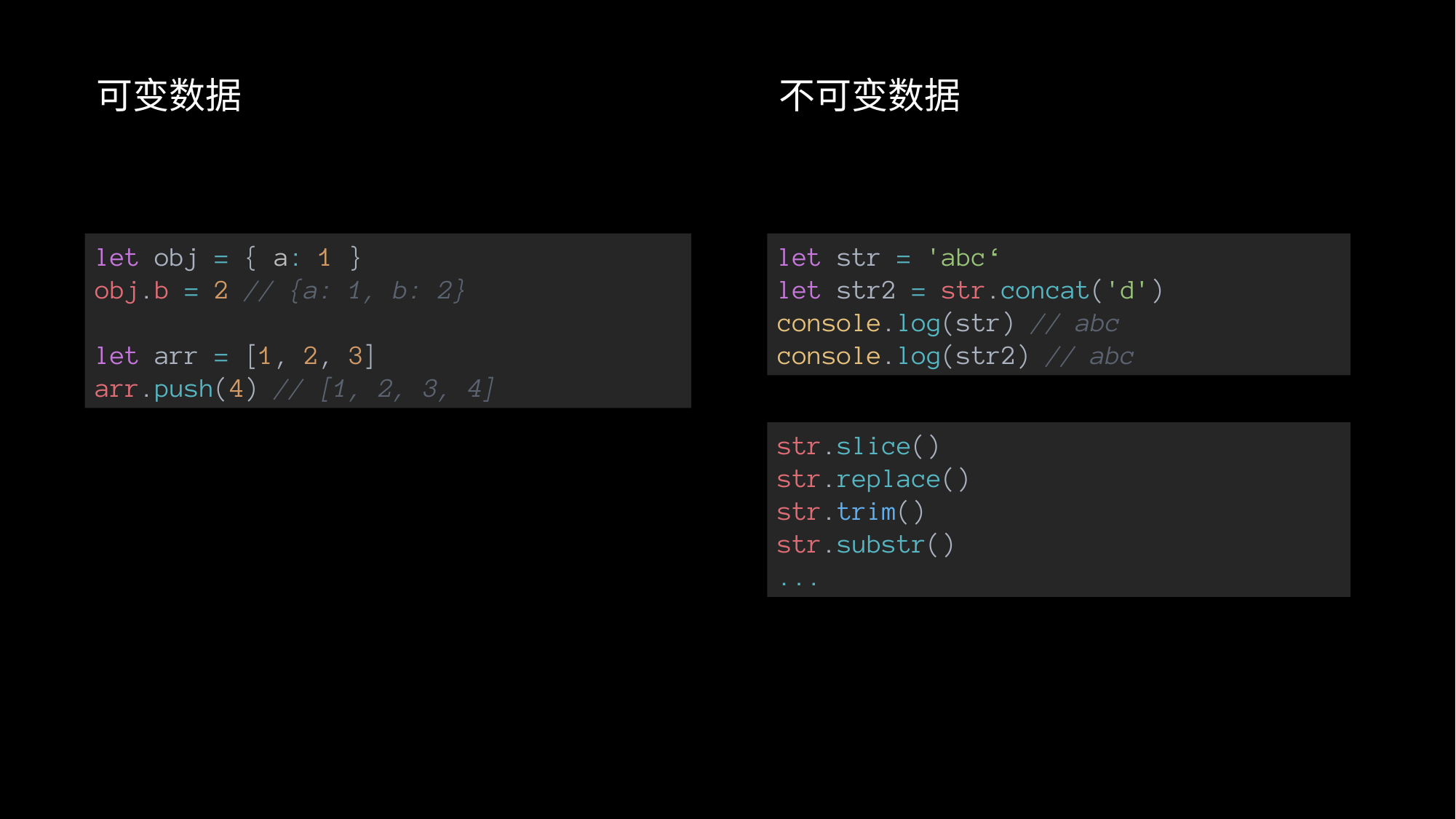

可变数据
不可变数据
let obj = { a: 1 }
obj.b = 2 // {a: 1, b: 2}
let arr = [1, 2, 3]
arr.push(4) // [1, 2, 3, 4]
let str = 'abc‘
let str2 = str.concat('d')
console.log(str) // abc
console.log(str2) // abc
str.slice()
str.replace()
str.trim()
str.substr()
...